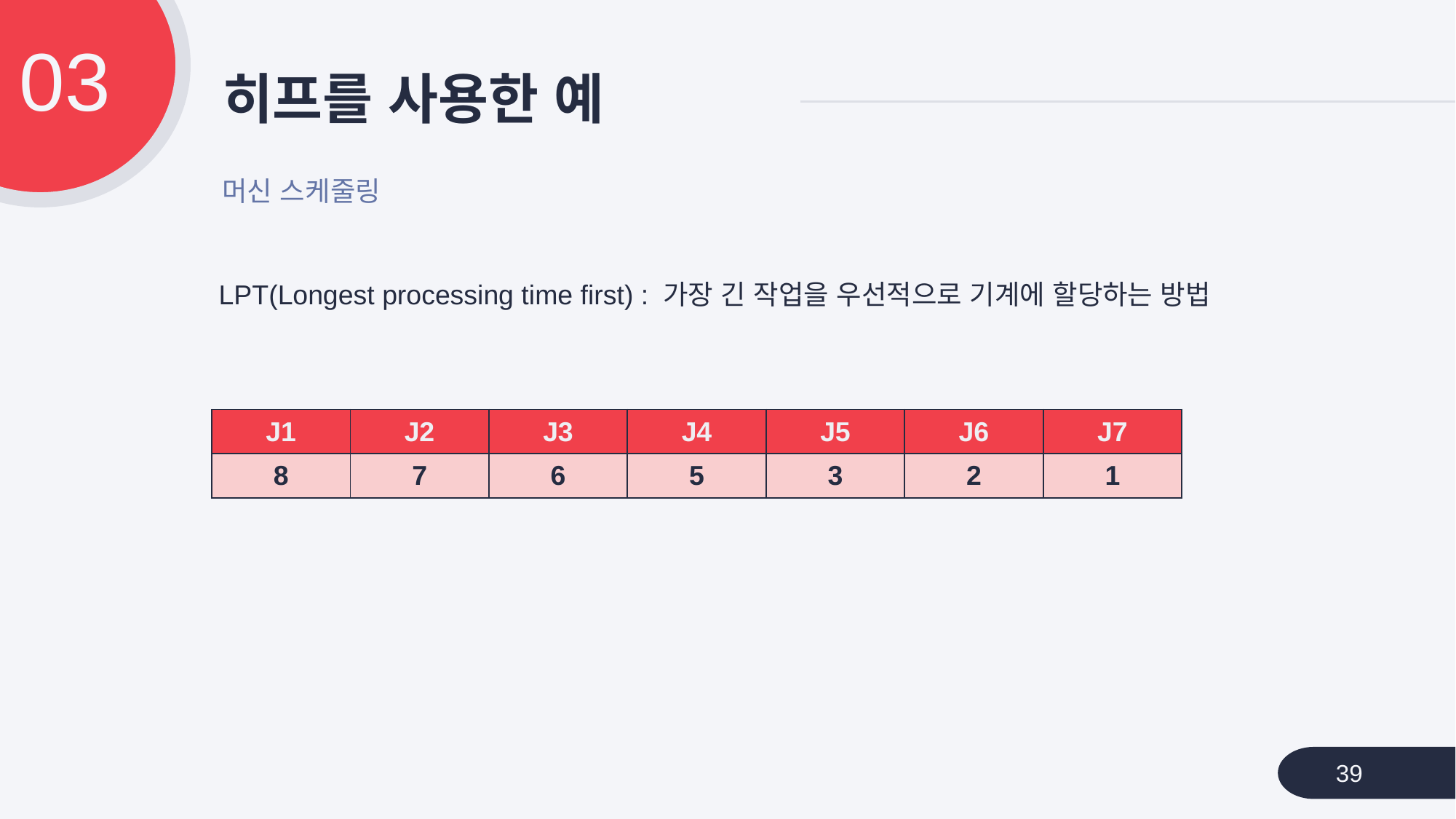

03
# 히프를 사용한 예
머신 스케줄링
LPT(Longest processing time first) : 가장 긴 작업을 우선적으로 기계에 할당하는 방법
| J1 | J2 | J3 | J4 | J5 | J6 | J7 |
| --- | --- | --- | --- | --- | --- | --- |
| 8 | 7 | 6 | 5 | 3 | 2 | 1 |
39